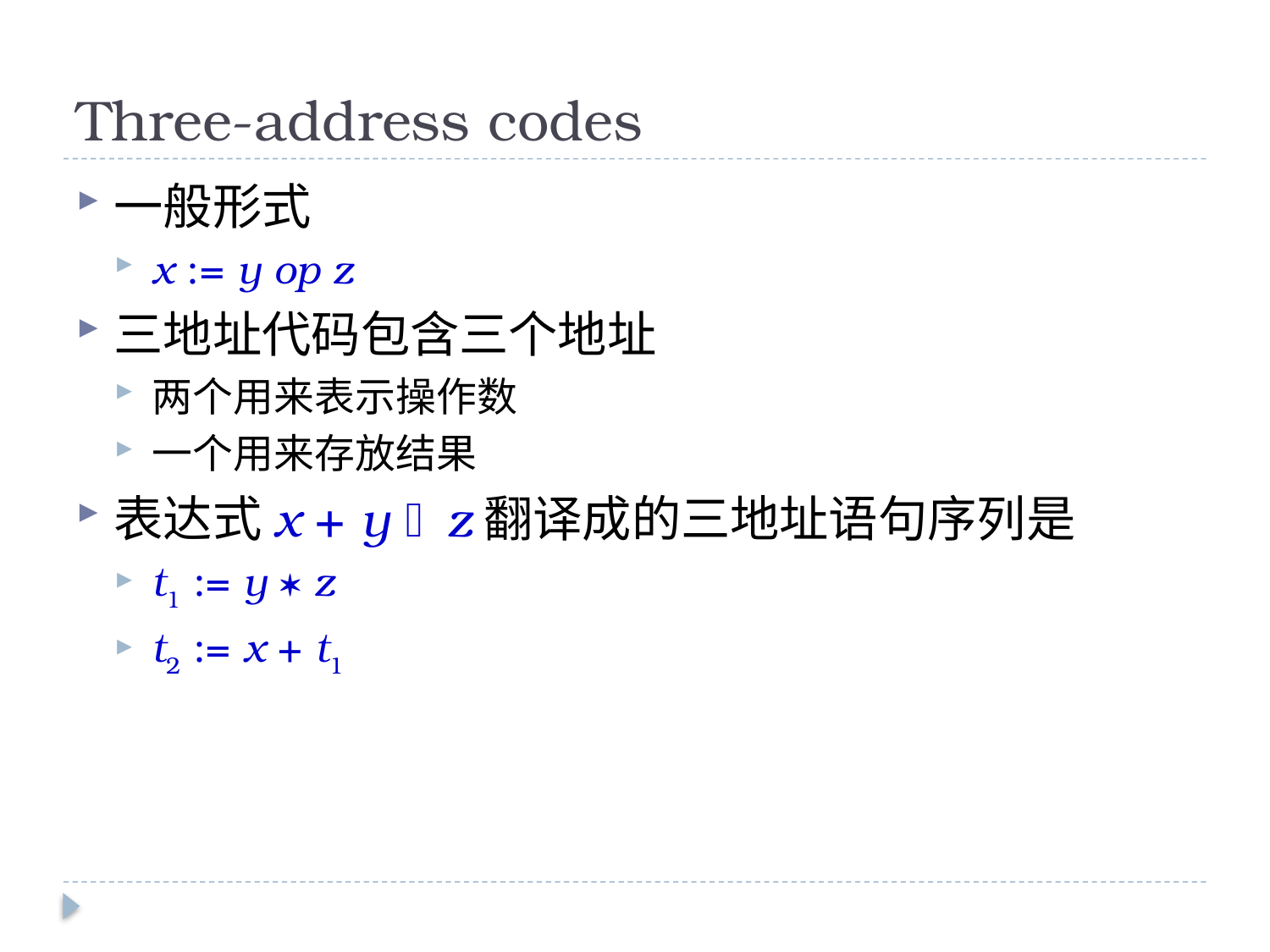

# Three-address codes
一般形式
x := y op z
三地址代码包含三个地址
两个用来表示操作数
一个用来存放结果
表达式x + y ∗ z翻译成的三地址语句序列是
t1 := y ∗ z
t2 := x + t1

18